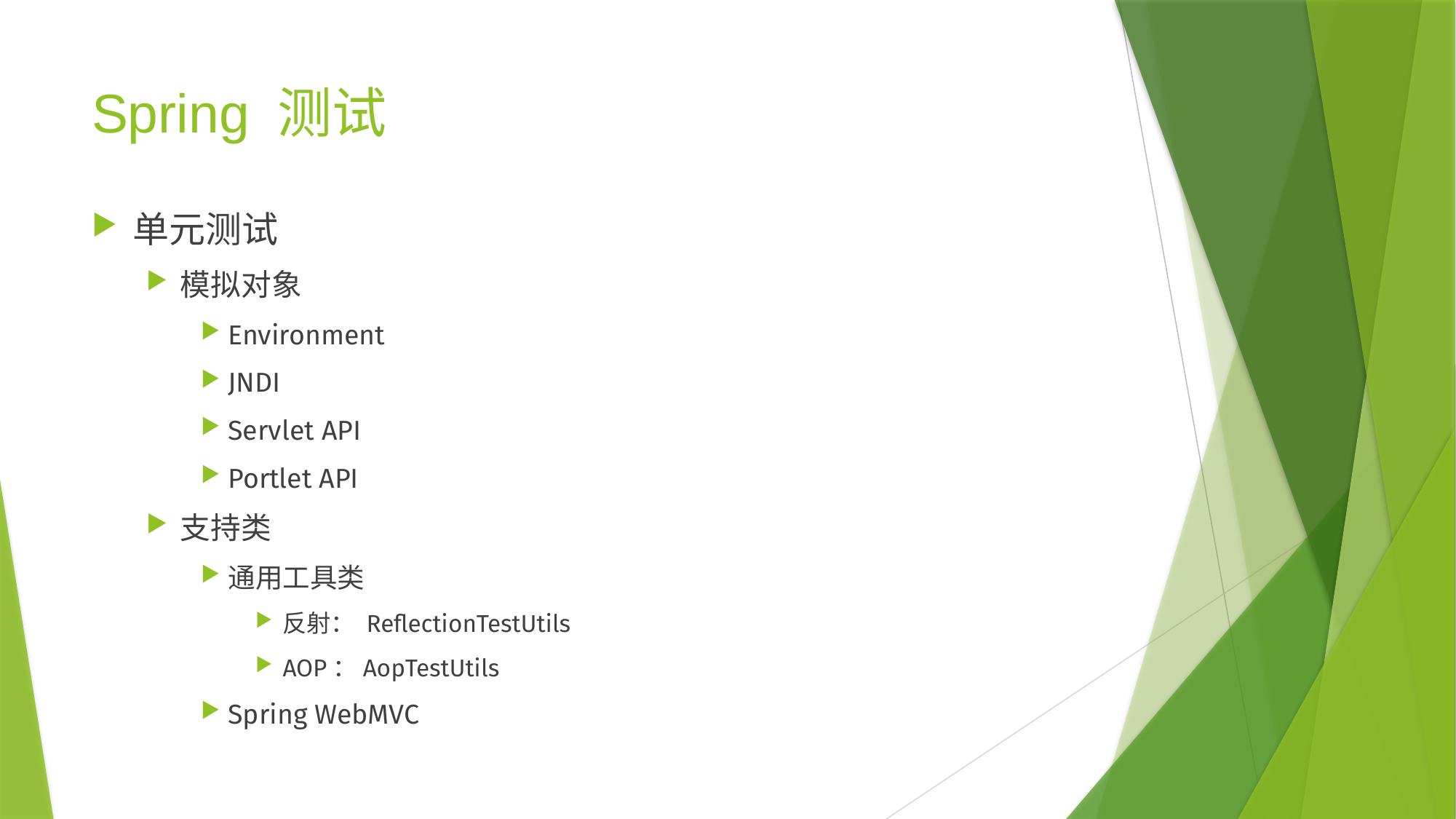

# Spring 测试
单元测试
模拟对象
Environment
JNDI
Servlet API
Portlet API
支持类
通用工具类
反射： ReflectionTestUtils
AOP：AopTestUtils
Spring WebMVC